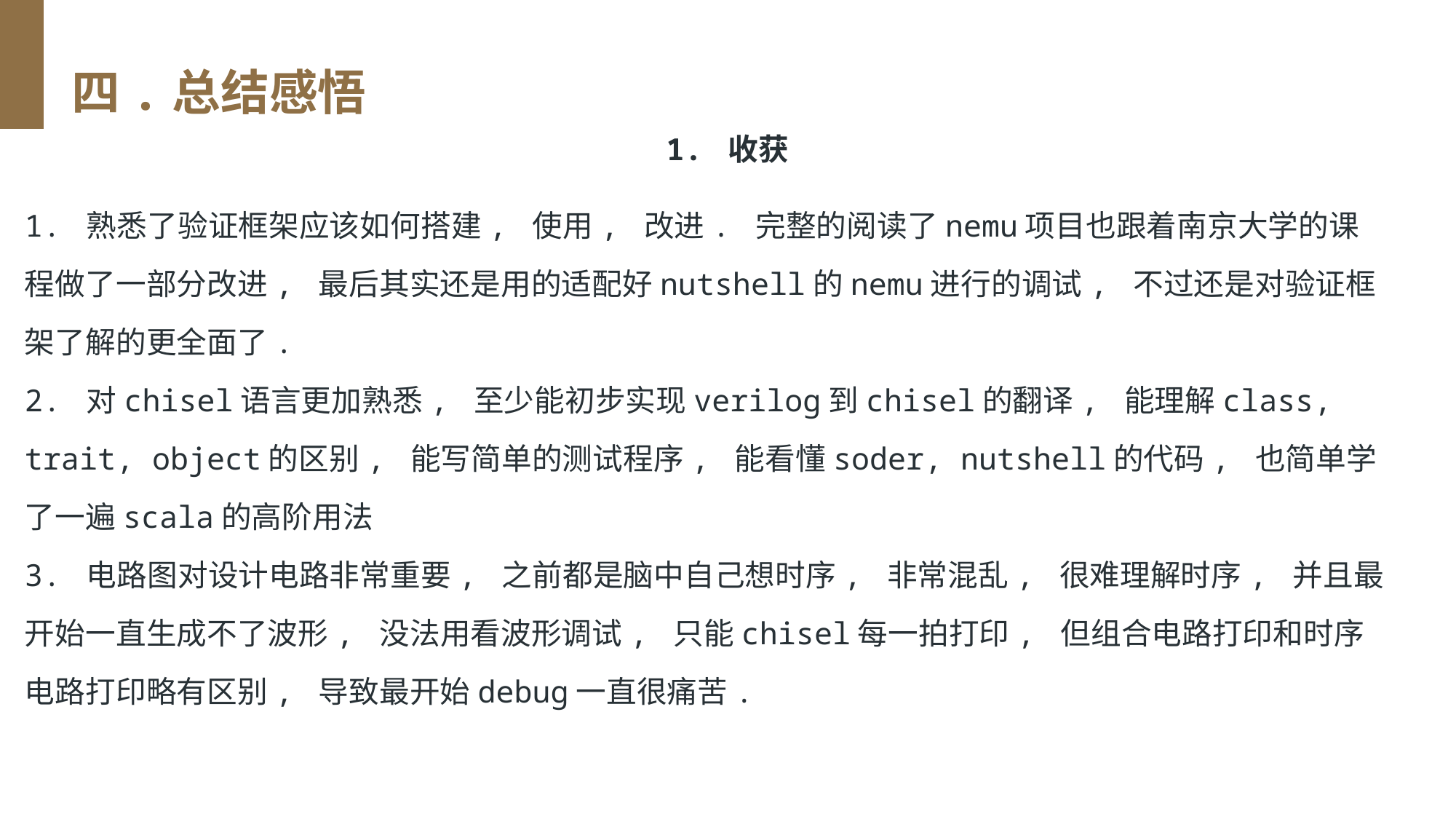

四.总结感悟
1. 收获
1. 熟悉了验证框架应该如何搭建, 使用, 改进. 完整的阅读了nemu项目也跟着南京大学的课程做了一部分改进, 最后其实还是用的适配好nutshell的nemu进行的调试, 不过还是对验证框架了解的更全面了.
2. 对chisel语言更加熟悉, 至少能初步实现verilog到chisel的翻译, 能理解class, trait, object的区别, 能写简单的测试程序, 能看懂soder, nutshell的代码, 也简单学了一遍scala的高阶用法
3. 电路图对设计电路非常重要, 之前都是脑中自己想时序, 非常混乱, 很难理解时序, 并且最开始一直生成不了波形, 没法用看波形调试, 只能chisel每一拍打印, 但组合电路打印和时序电路打印略有区别, 导致最开始debug一直很痛苦.

13